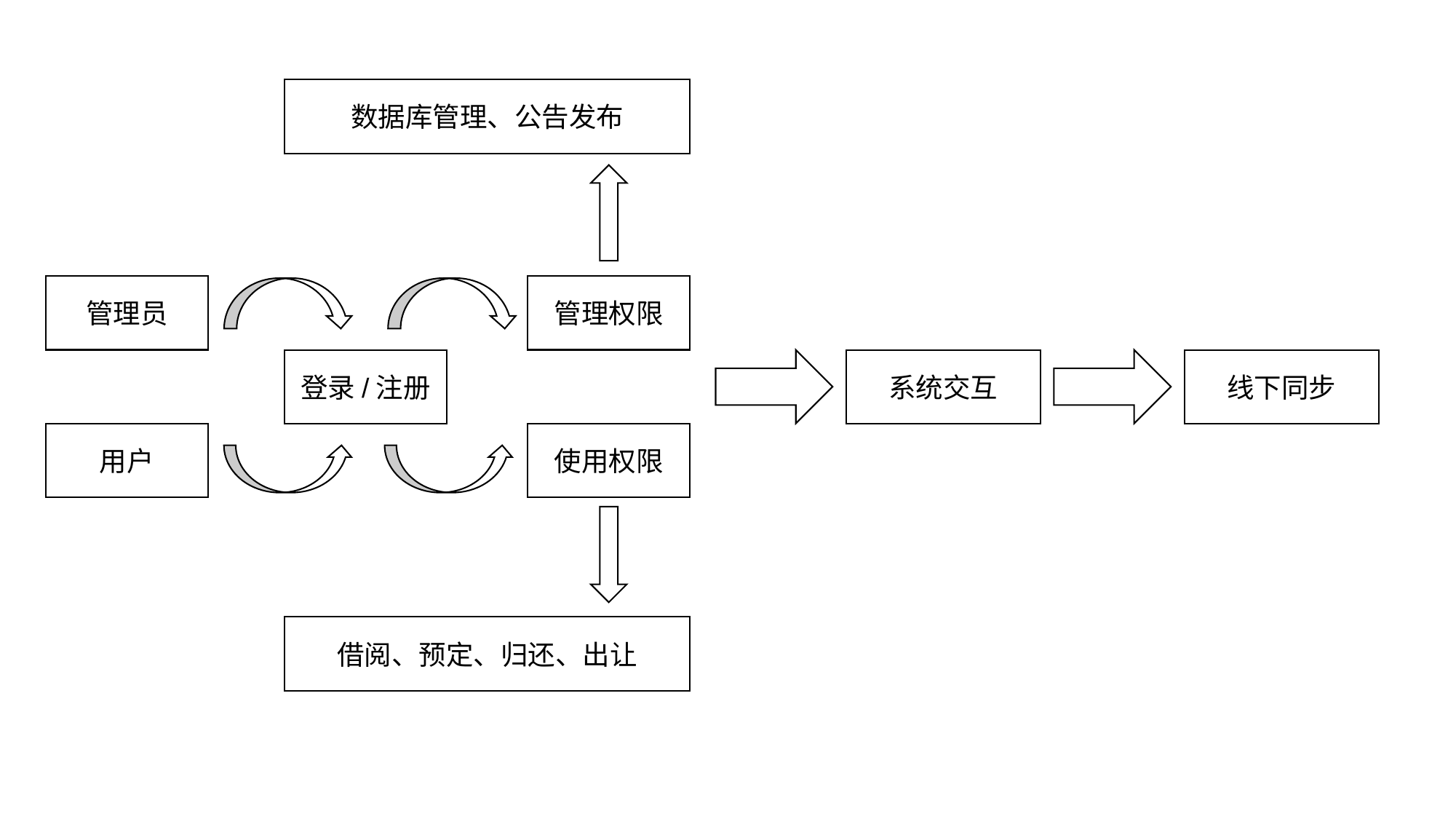

数据库管理、公告发布

管理员
管理权限

系统交互
线下同步
登录/注册

用户
使用权限

借阅、预定、归还、出让